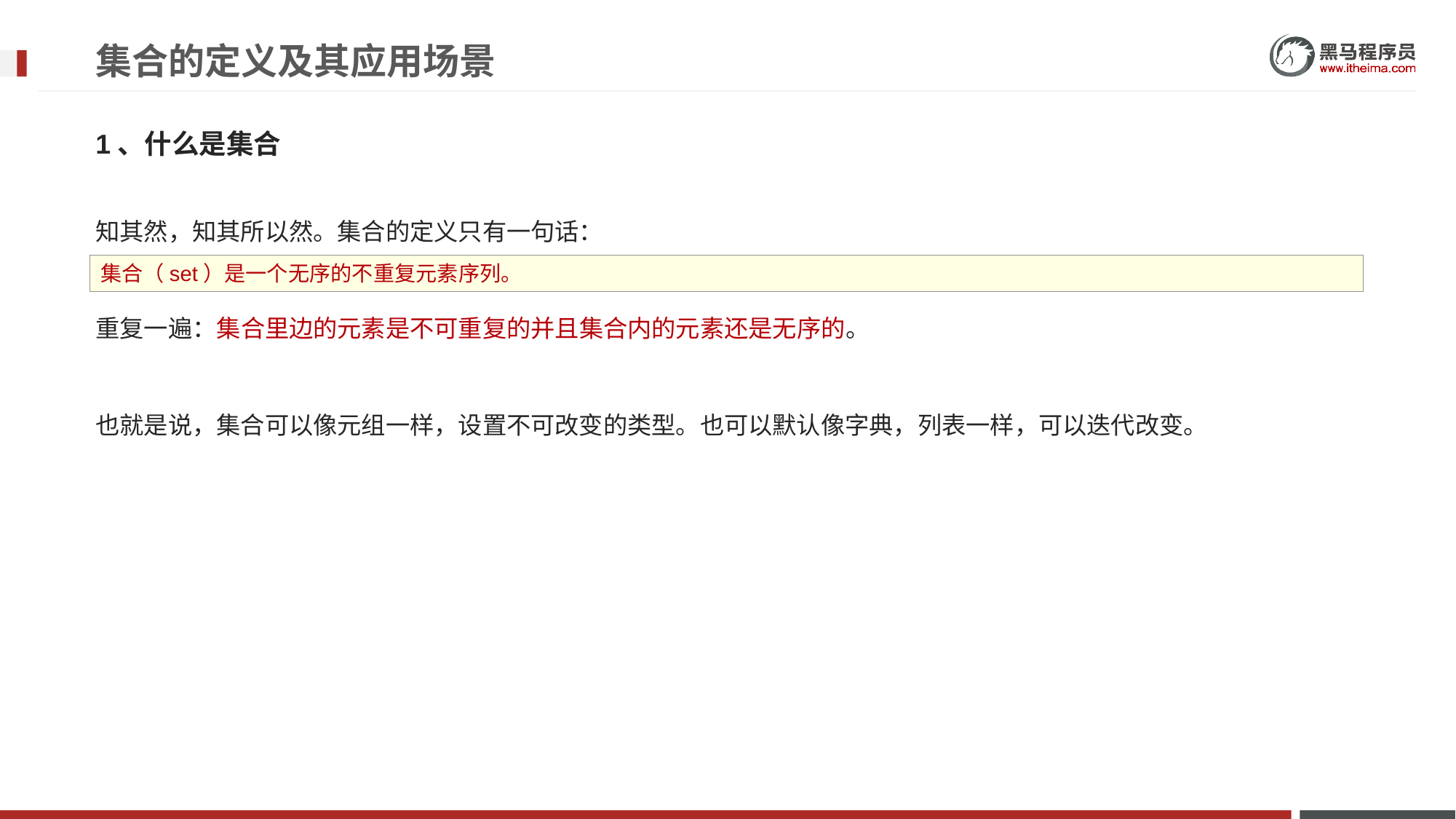

# 集合的定义及其应用场景
1、什么是集合
知其然，知其所以然。集合的定义只有一句话：

重复一遍：集合里边的元素是不可重复的并且集合内的元素还是无序的。

也就是说，集合可以像元组一样，设置不可改变的类型。也可以默认像字典，列表一样，可以迭代改变。
集合（set）是一个无序的不重复元素序列。